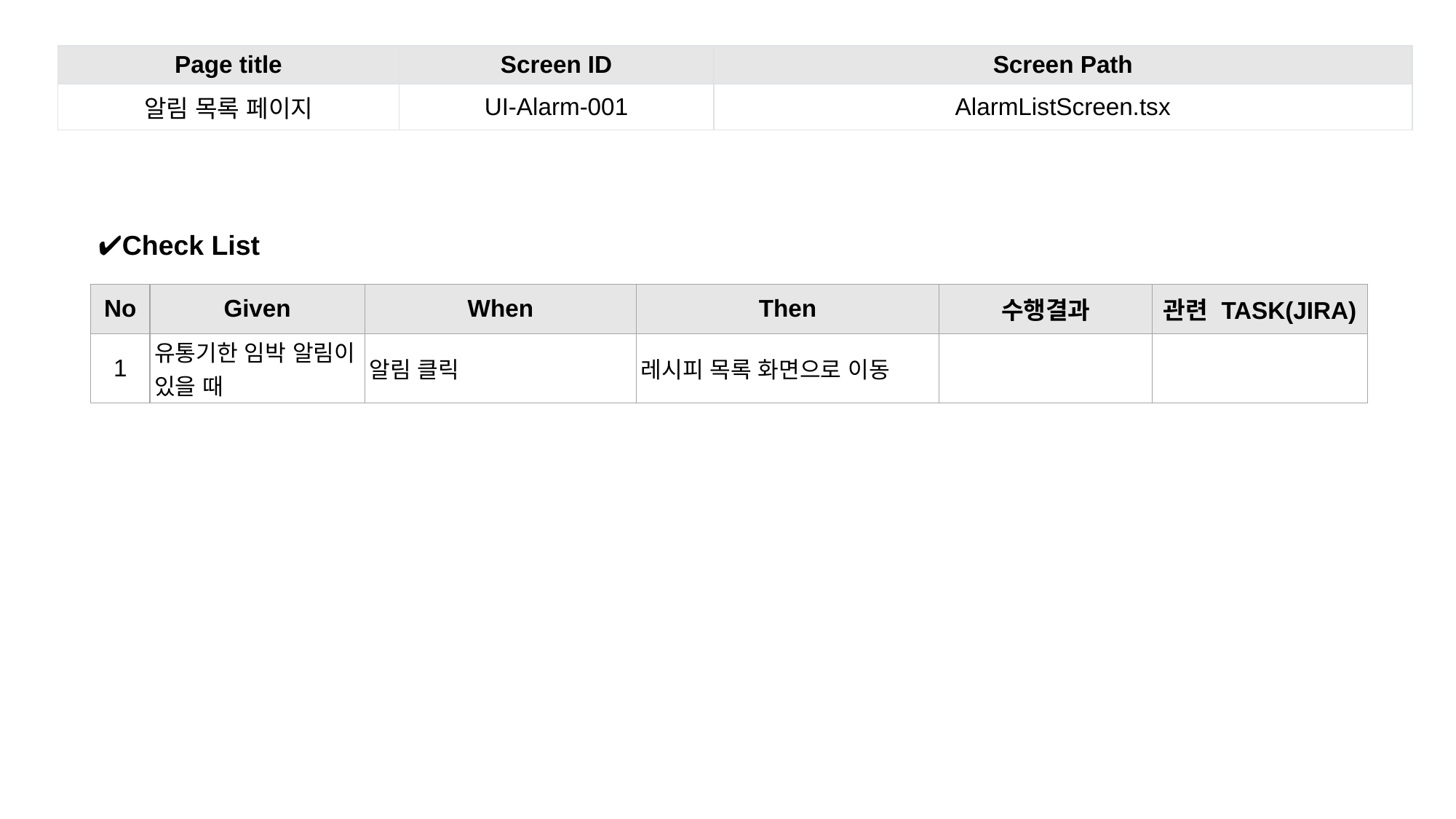

| Page title | Screen ID | Screen Path |
| --- | --- | --- |
| 알림 목록 페이지 | UI-Alarm-001 | AlarmListScreen.tsx |

✔Check List
| No | Given | When | Then | 수행결과 | 관련 TASK(JIRA) |
| --- | --- | --- | --- | --- | --- |
| 1 | 유통기한 임박 알림이 있을 때 | 알림 클릭 | 레시피 목록 화면으로 이동 |  |  |